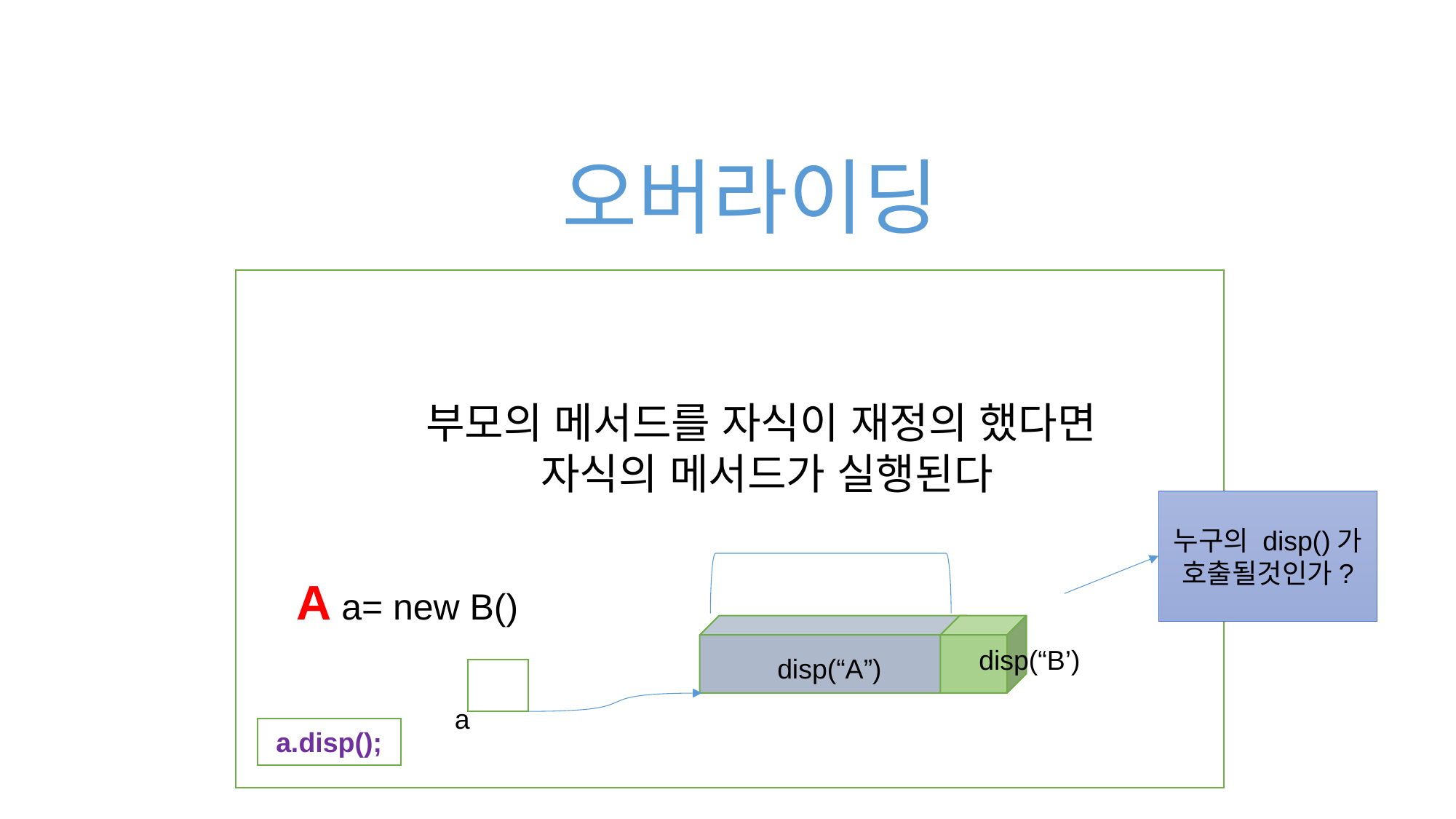

오버라이딩

부모의 메서드를 자식이 재정의 했다면
자식의 메서드가 실행된다

누구의 disp()가 호출될것인가?
A a= new B()

disp(“B’)
disp(“A”)

a
a.disp();